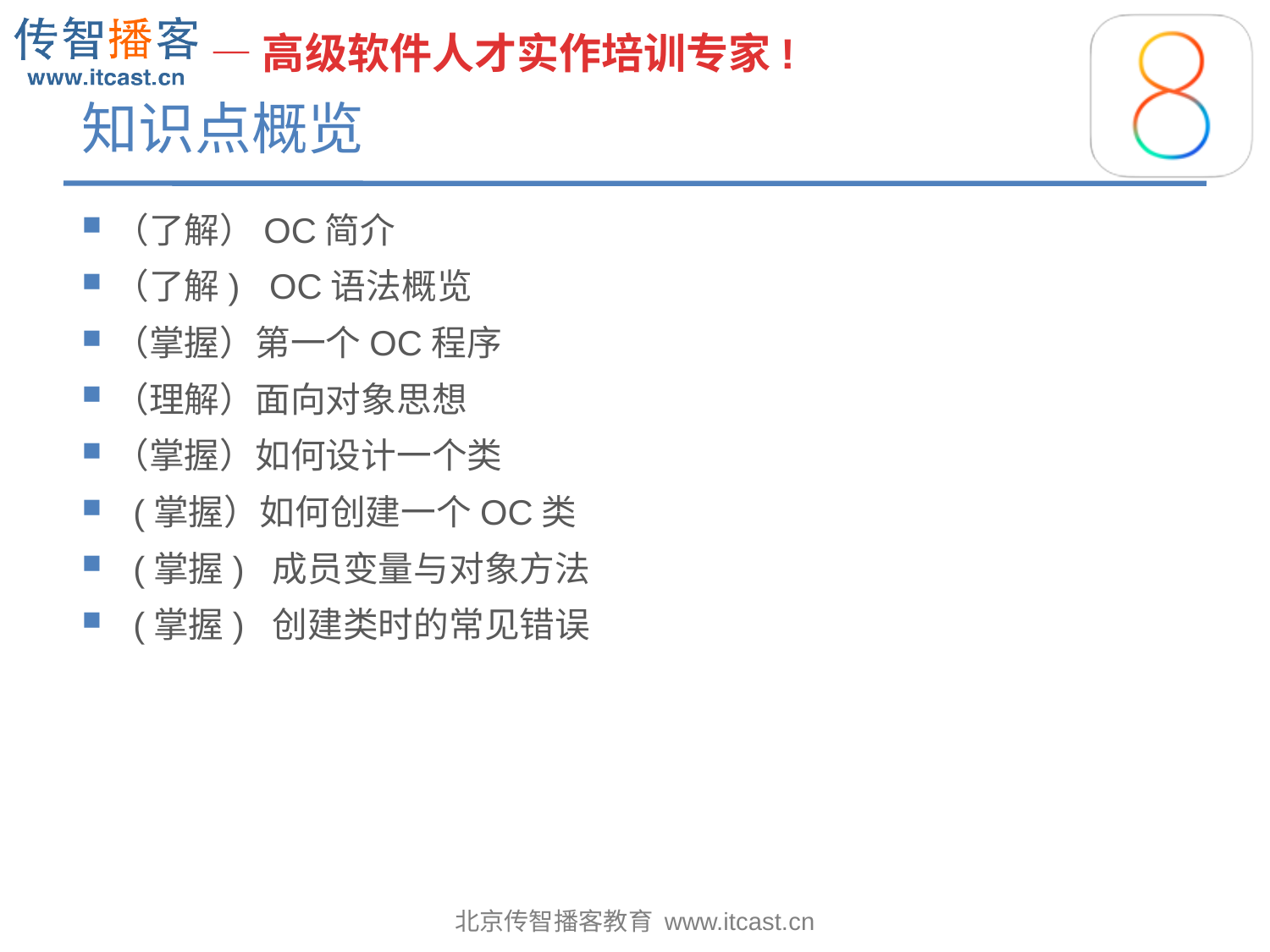

# 知识点概览
（了解）OC简介
（了解)   OC语法概览
（掌握）第一个OC程序
（理解）面向对象思想
（掌握）如何设计一个类
  (掌握）如何创建一个OC类
  (掌握)  成员变量与对象方法
  (掌握)  创建类时的常见错误